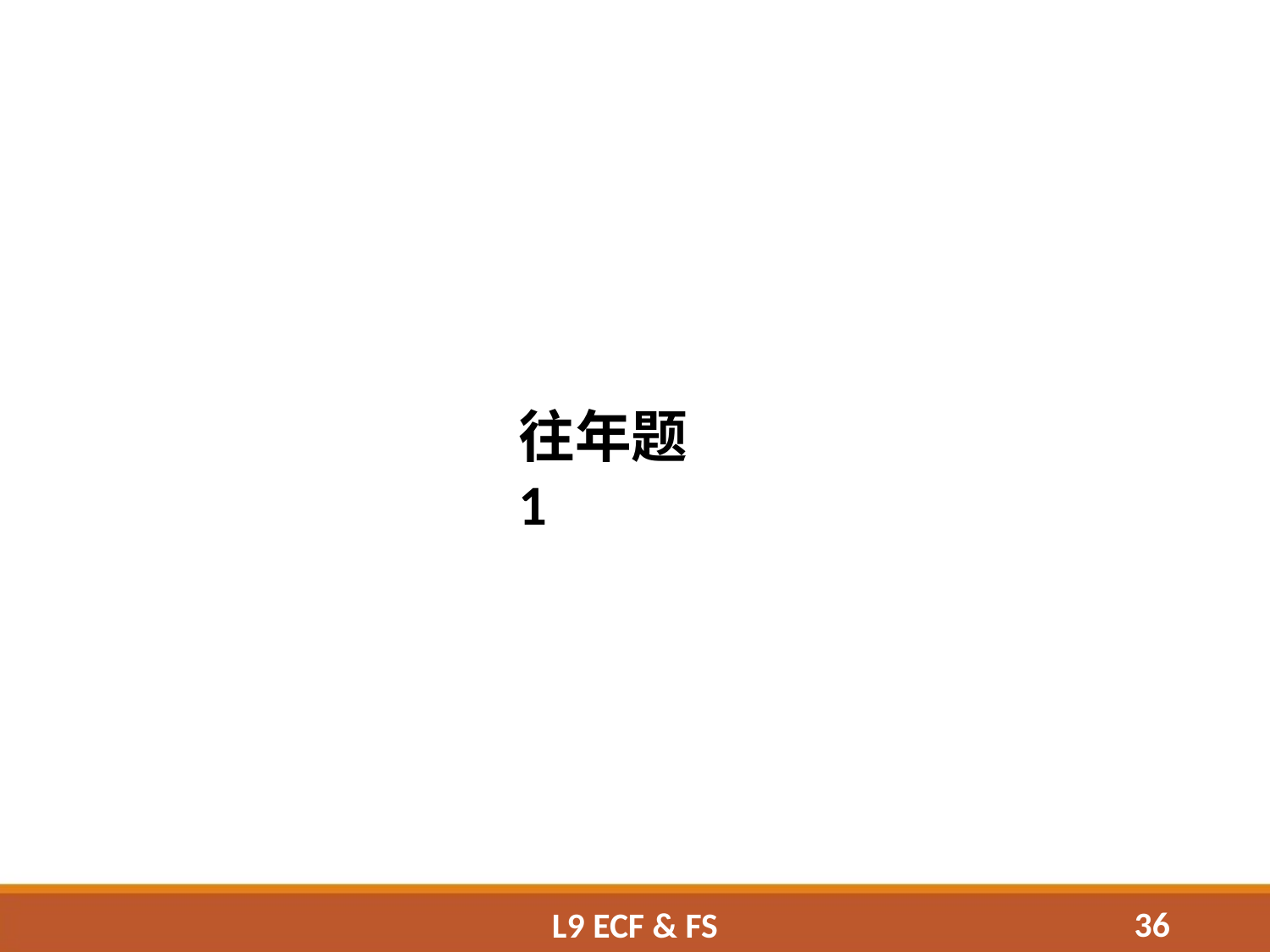

往年题 1
36
L9 ECF & FS